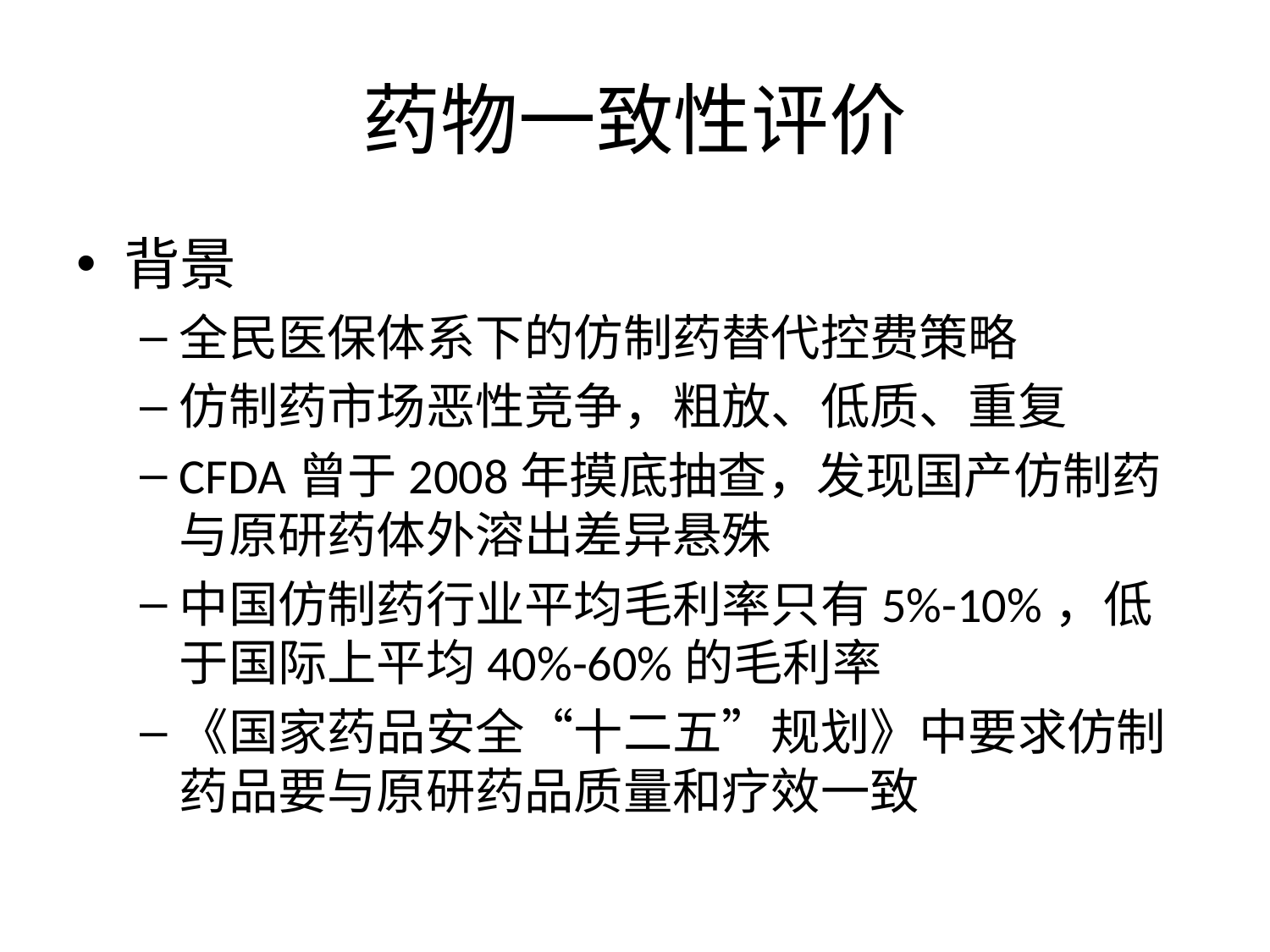

# 药物一致性评价
背景
全民医保体系下的仿制药替代控费策略
仿制药市场恶性竞争，粗放、低质、重复
CFDA曾于2008年摸底抽查，发现国产仿制药与原研药体外溶出差异悬殊
中国仿制药行业平均毛利率只有5%-10%，低于国际上平均40%-60%的毛利率
《国家药品安全“十二五”规划》中要求仿制药品要与原研药品质量和疗效一致